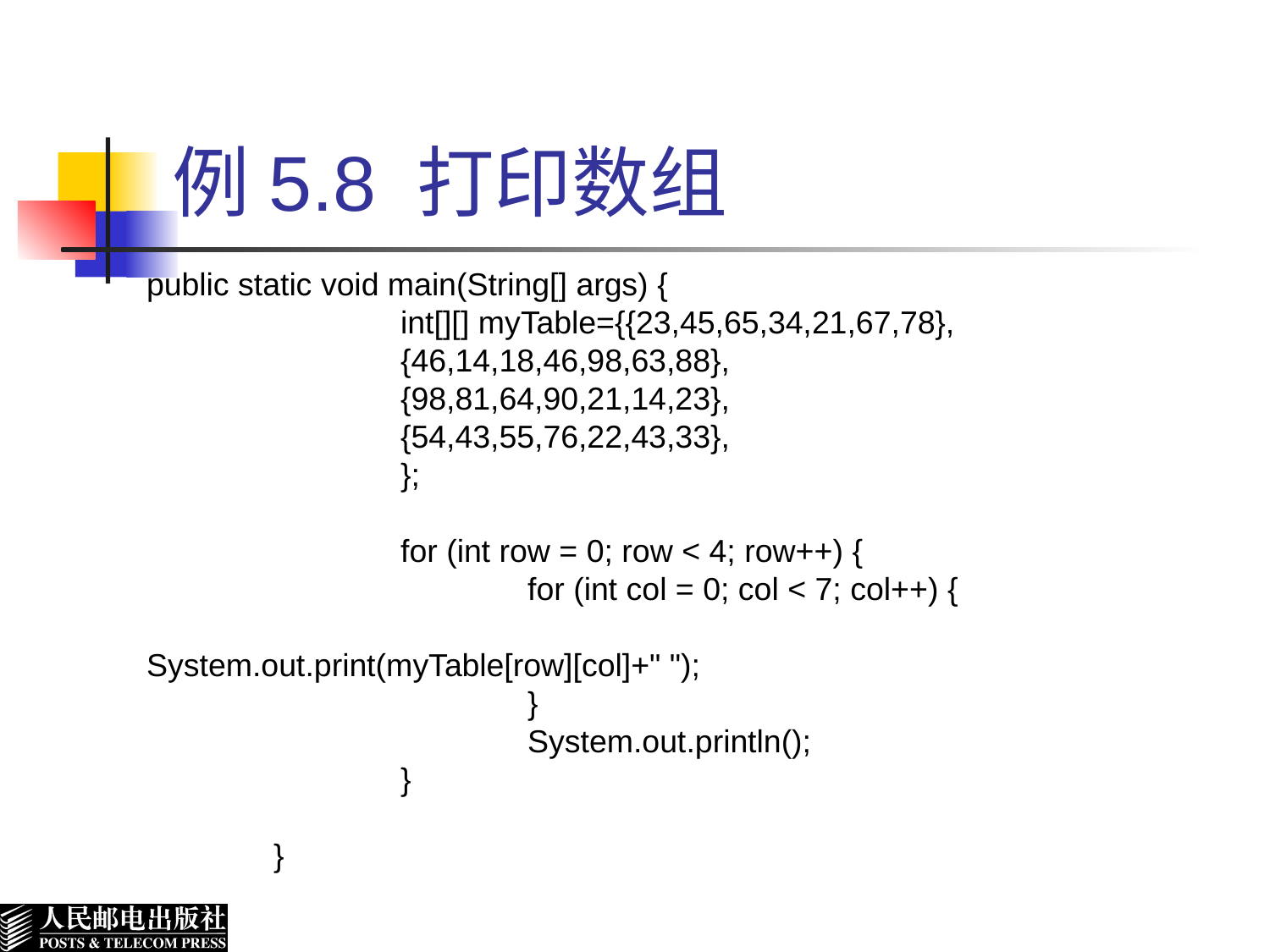

# 例5.8 打印数组
public static void main(String[] args) {
		int[][] myTable={{23,45,65,34,21,67,78},
		{46,14,18,46,98,63,88},
		{98,81,64,90,21,14,23},
		{54,43,55,76,22,43,33},
		};

		for (int row = 0; row < 4; row++) {
			for (int col = 0; col < 7; col++) {
				   			System.out.print(myTable[row][col]+" ");
			}
			System.out.println();
		}

	}